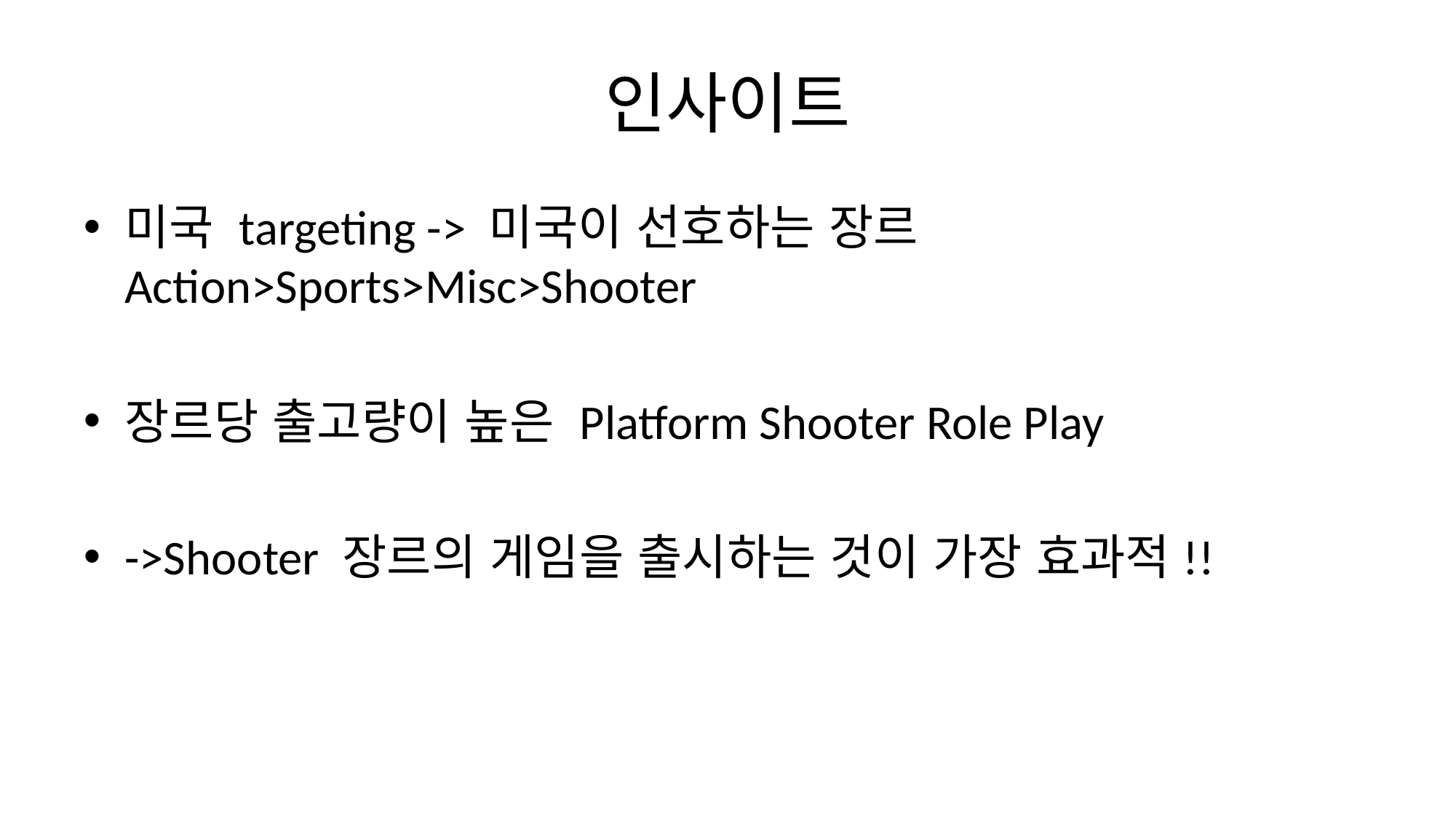

# 인사이트
미국 targeting -> 미국이 선호하는 장르   Action>Sports>Misc>Shooter

장르당 출고량이 높은 Platform Shooter Role Play

->Shooter 장르의 게임을 출시하는 것이 가장 효과적!!